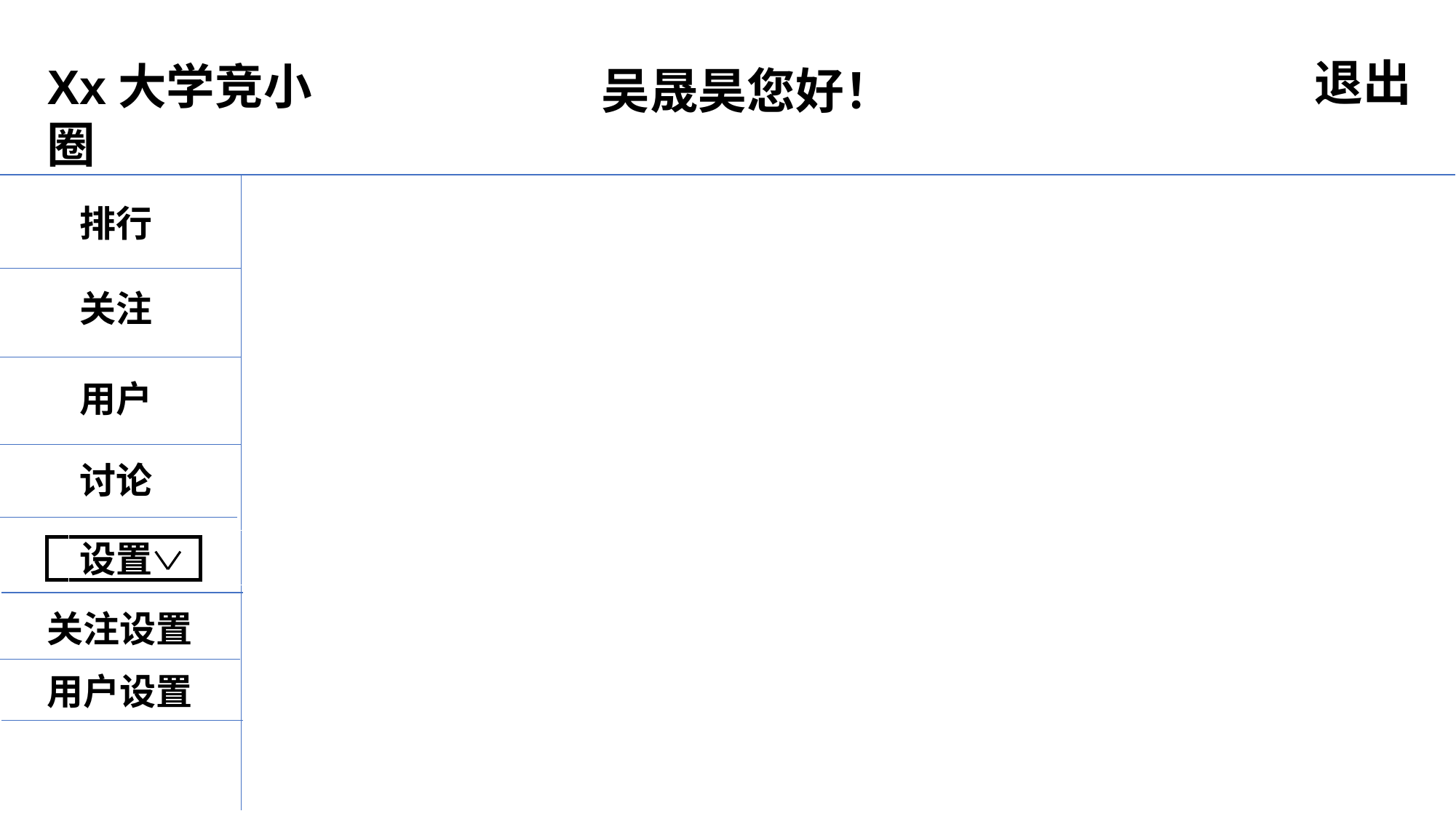

退出
Xx大学竞小圈
吴晟昊您好！
排行
关注
用户
讨论
设置

关注设置
用户设置